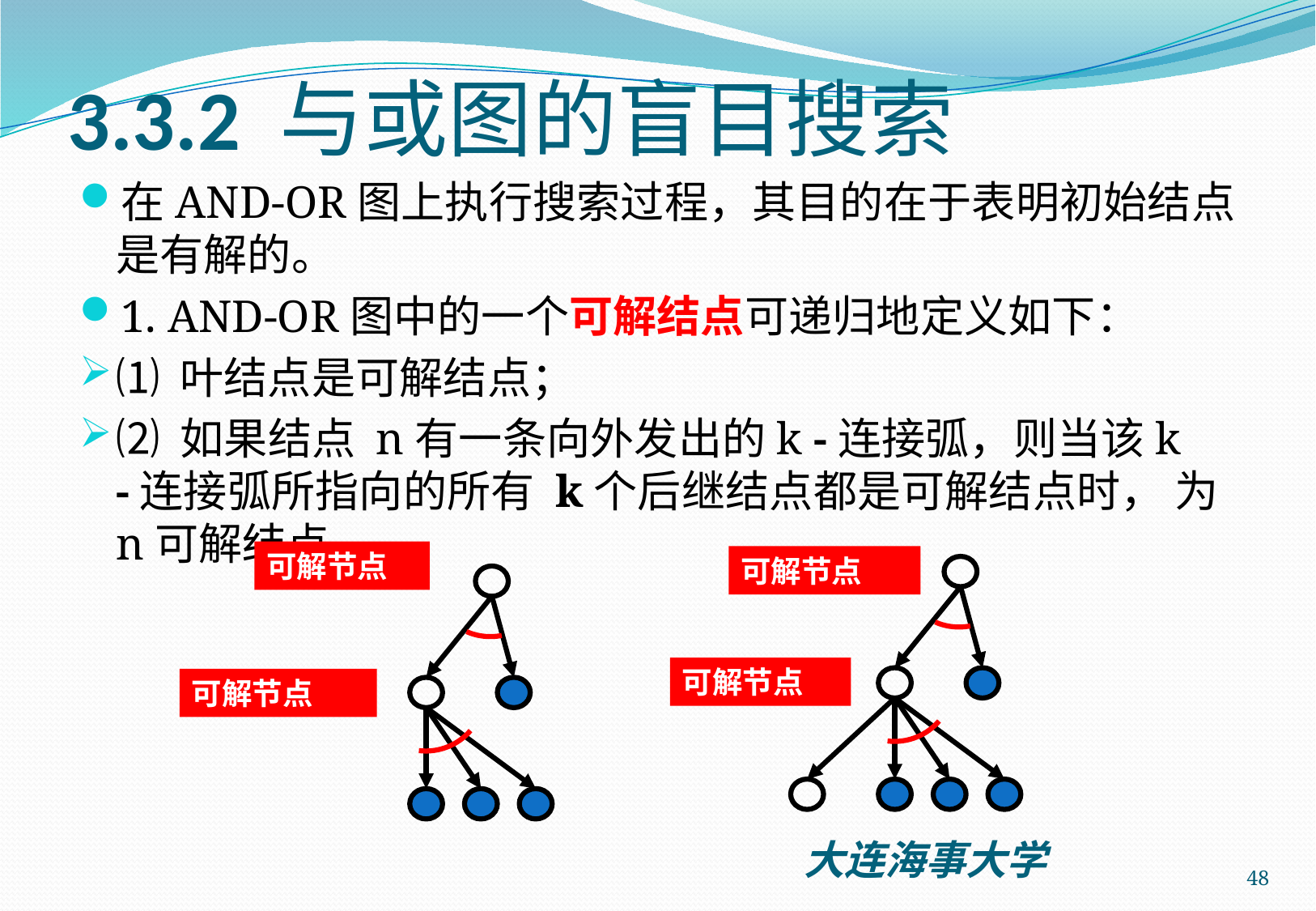

# 3.3.2 与或图的盲目搜索
在AND-OR图上执行搜索过程，其目的在于表明初始结点是有解的。
1. AND-OR图中的一个可解结点可递归地定义如下：
⑴ 叶结点是可解结点；
⑵ 如果结点 n有一条向外发出的k ‑连接弧，则当该k ‑连接弧所指向的所有 k个后继结点都是可解结点时， 为n可解结点。
可解节点
可解节点

可解节点
可解节点
48